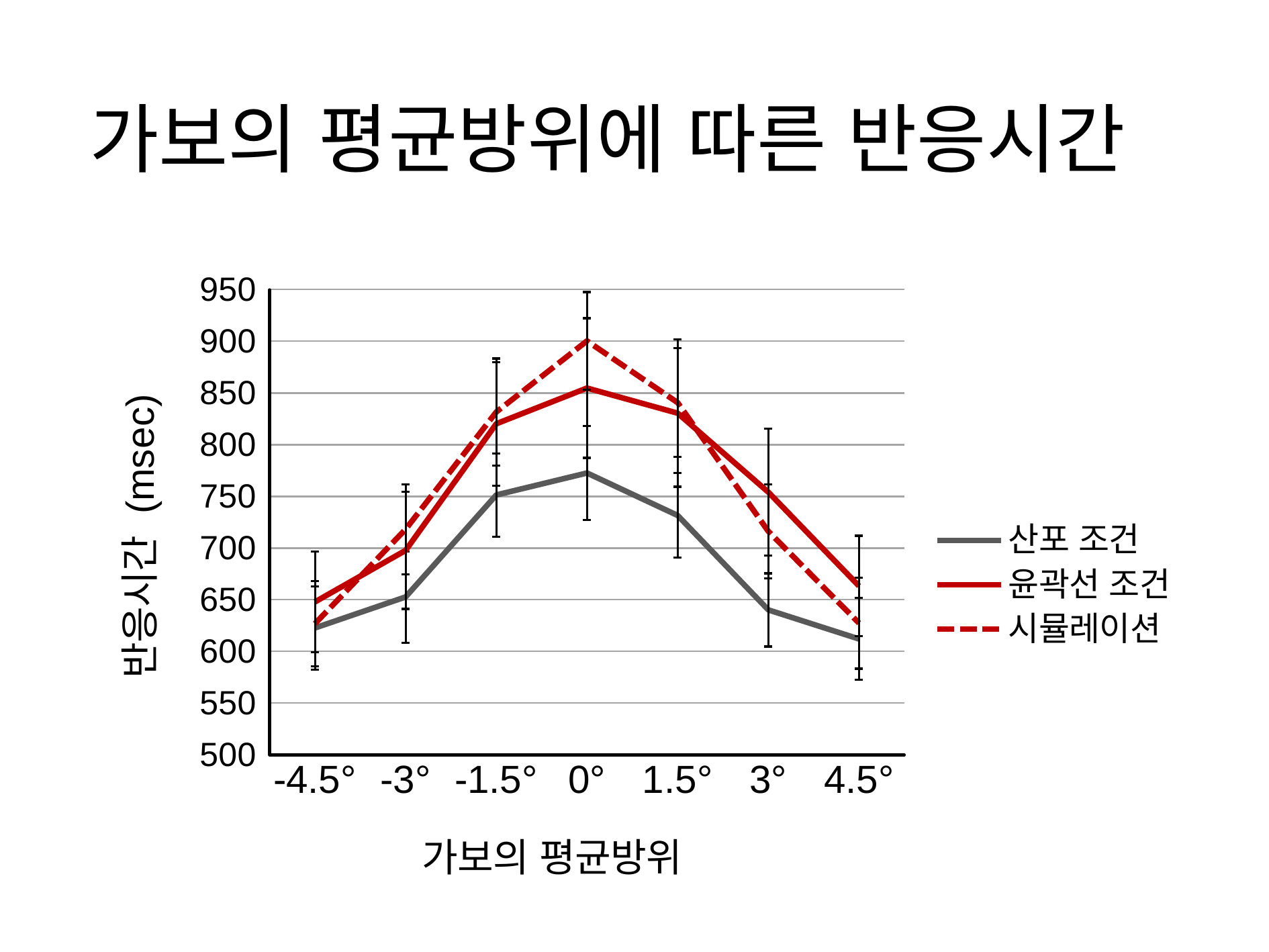

# 가보의 평균방위에 따른 반응시간

### Chart

| Category | 산포 조건 | 윤곽선 조건 | 시뮬레이션 |
|---|---|---|---|
| -4.5° | 622.7878120890864 | 647.9310571892503 | 626.9407368253808 |
| -3° | 652.7873684149578 | 697.814559132902 | 718.2772798227843 |
| -1.5° | 751.4199372173737 | 820.3067815320452 | 831.6827668435794 |
| 0° | 772.6733159556311 | 854.8274815654321 | 900.4045505689877 |
| 1.5° | 731.6571265706535 | 830.5277260232625 | 840.7404896856916 |
| 3° | 640.2305109366088 | 754.1647343911733 | 716.2648358255321 |
| 4.5° | 612.1329834028058 | 663.3512562682806 | 627.4397267570987 |